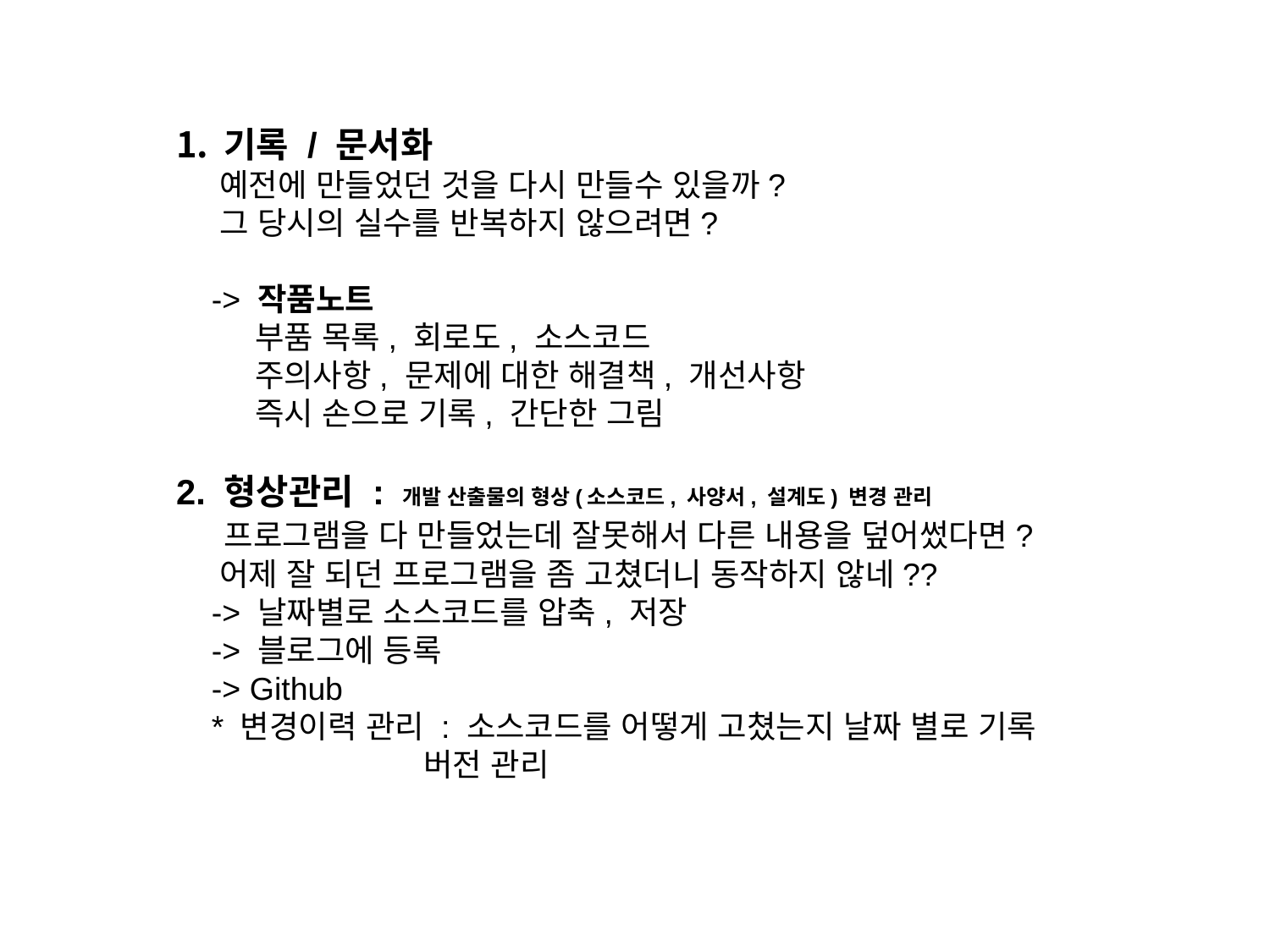

기록 / 문서화
    예전에 만들었던 것을 다시 만들수 있을까?
    그 당시의 실수를 반복하지 않으려면?

    -> 작품노트
        부품 목록, 회로도, 소스코드
        주의사항, 문제에 대한 해결책, 개선사항
        즉시 손으로 기록, 간단한 그림

2. 형상관리 : 개발 산출물의 형상(소스코드, 사양서, 설계도) 변경 관리
    프로그램을 다 만들었는데 잘못해서 다른 내용을 덮어썼다면?
    어제 잘 되던 프로그램을 좀 고쳤더니 동작하지 않네??
    -> 날짜별로 소스코드를 압축, 저장
    -> 블로그에 등록
    -> Github
    * 변경이력 관리 : 소스코드를 어떻게 고쳤는지 날짜 별로 기록
                           버전 관리